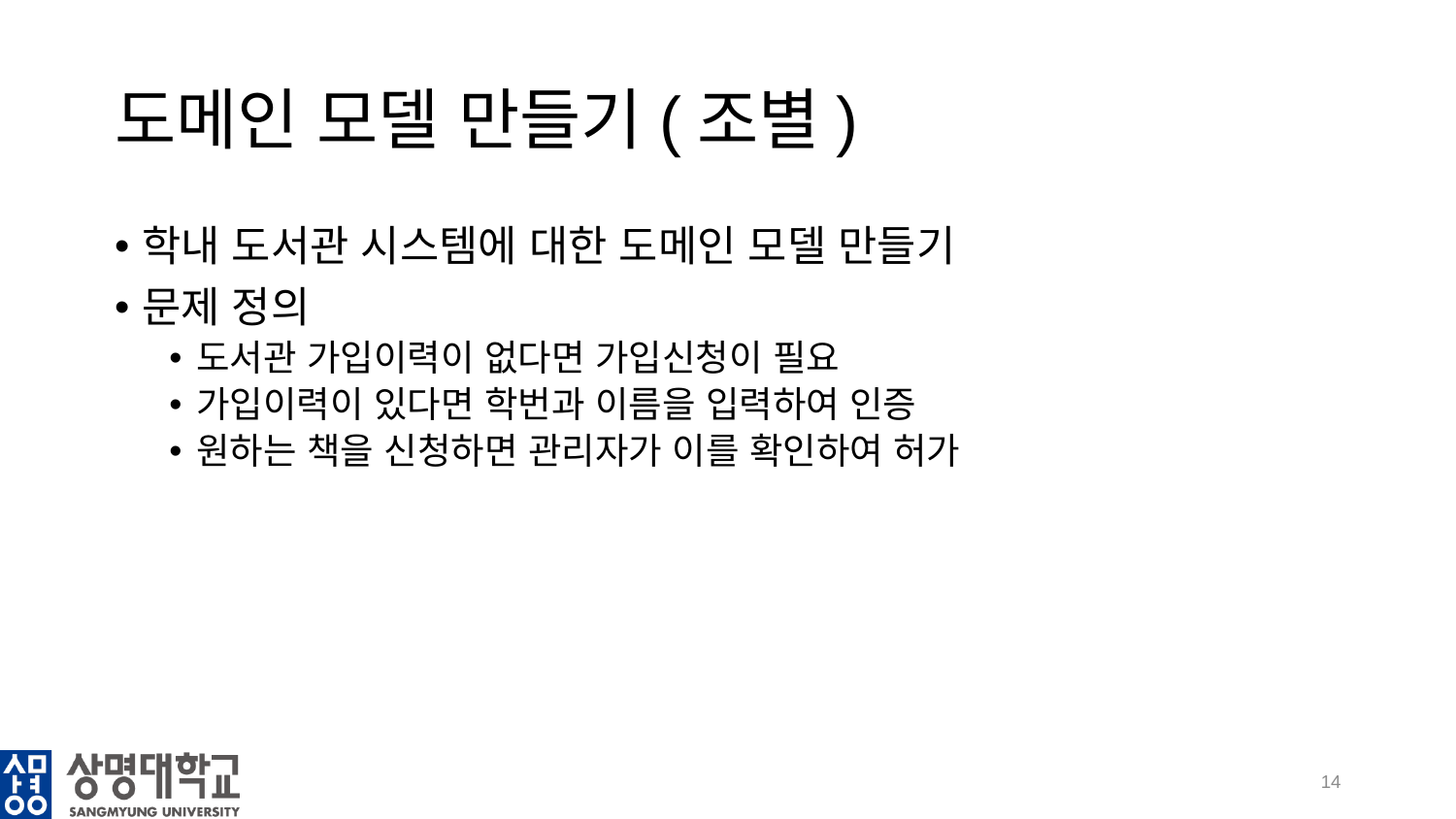

# 도메인 모델 만들기(조별)
학내 도서관 시스템에 대한 도메인 모델 만들기
문제 정의
도서관 가입이력이 없다면 가입신청이 필요
가입이력이 있다면 학번과 이름을 입력하여 인증
원하는 책을 신청하면 관리자가 이를 확인하여 허가

14